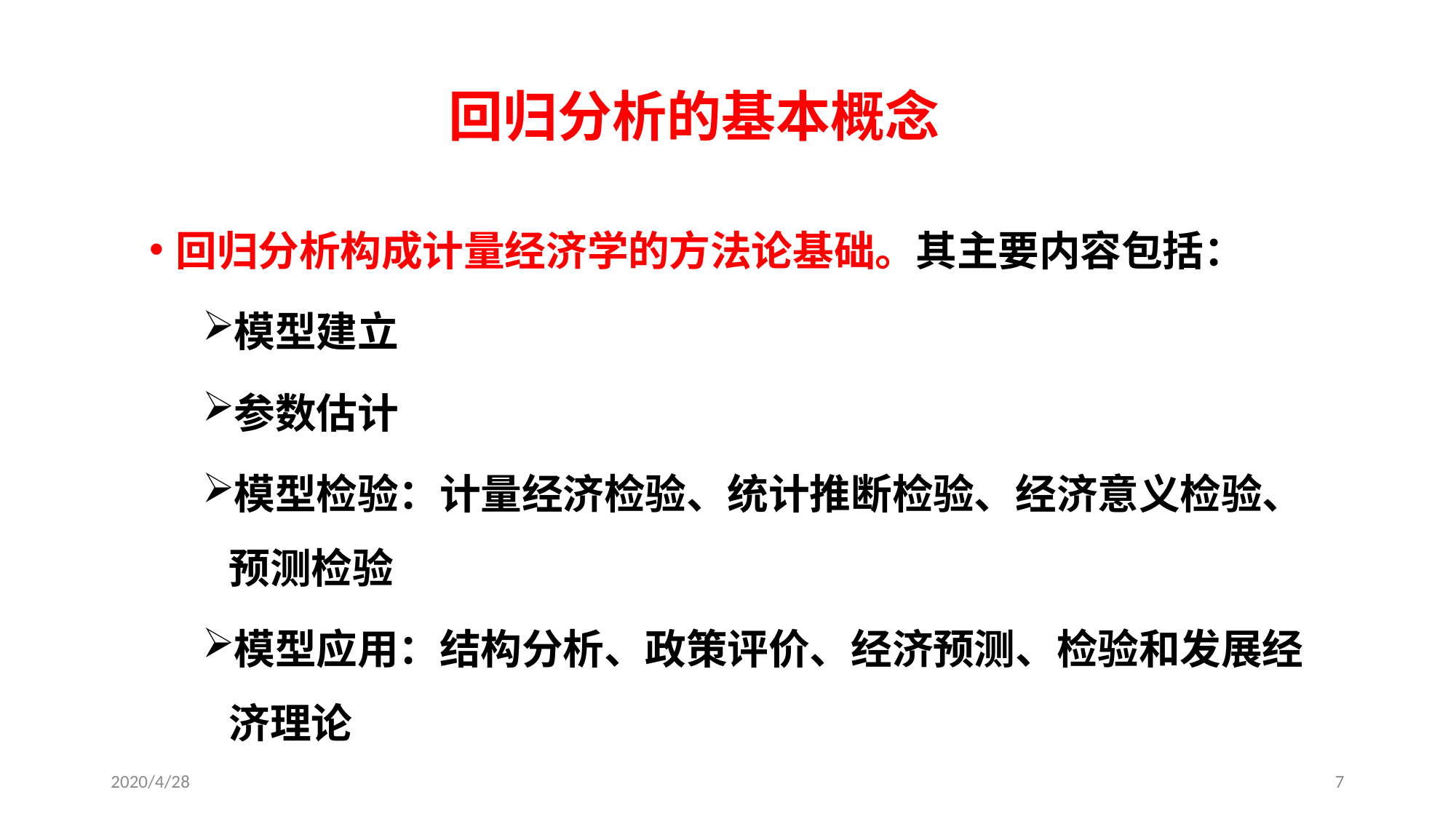

回归分析的基本概念
回归分析构成计量经济学的方法论基础。其主要内容包括：
模型建立
参数估计
模型检验：计量经济检验、统计推断检验、经济意义检验、预测检验
模型应用：结构分析、政策评价、经济预测、检验和发展经济理论
2020/4/28
7